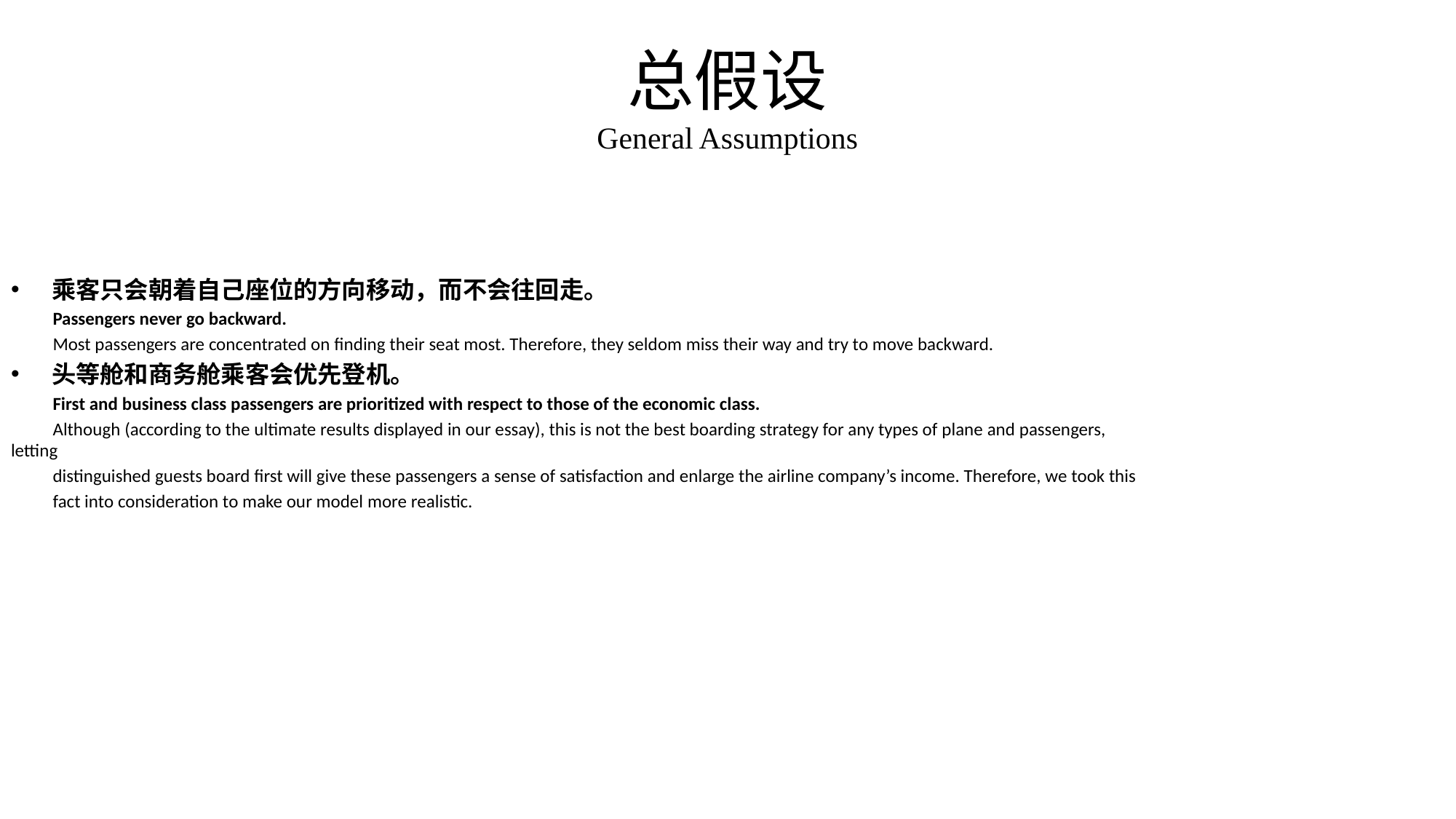

# 总假设 General Assumptions
乘客只会朝着自己座位的方向移动，而不会往回走。
          Passengers never go backward.
          Most passengers are concentrated on finding their seat most. Therefore, they seldom miss their way and try to move backward.
头等舱和商务舱乘客会优先登机。
          First and business class passengers are prioritized with respect to those of the economic class.
          Although (according to the ultimate results displayed in our essay), this is not the best boarding strategy for any types of plane and passengers, letting
          distinguished guests board first will give these passengers a sense of satisfaction and enlarge the airline company’s income. Therefore, we took this
          fact into consideration to make our model more realistic.